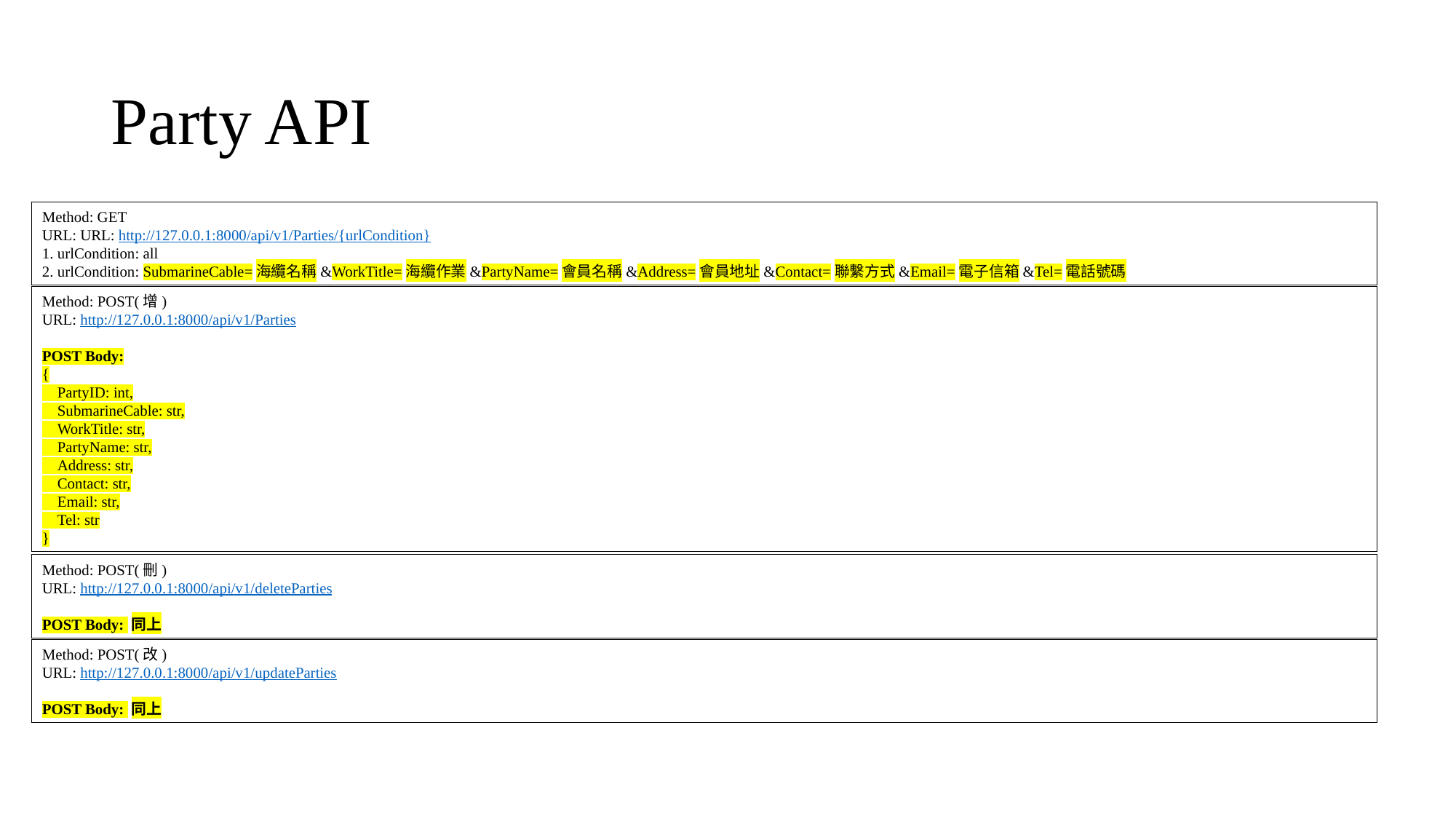

# Party API
Method: GET
URL: URL: http://127.0.0.1:8000/api/v1/Parties/{urlCondition}
1. urlCondition: all
2. urlCondition: SubmarineCable=海纜名稱&WorkTitle=海纜作業&PartyName=會員名稱&Address=會員地址&Contact=聯繫方式&Email=電子信箱&Tel=電話號碼
Method: POST(增)
URL: http://127.0.0.1:8000/api/v1/Parties

POST Body:
{
    PartyID: int,
    SubmarineCable: str,
    WorkTitle: str,
    PartyName: str,
    Address: str,
    Contact: str,
    Email: str,
    Tel: str
}
Method: POST(刪)
URL: http://127.0.0.1:8000/api/v1/deleteParties

POST Body: 同上
Method: POST(改)
URL: http://127.0.0.1:8000/api/v1/updateParties

POST Body: 同上